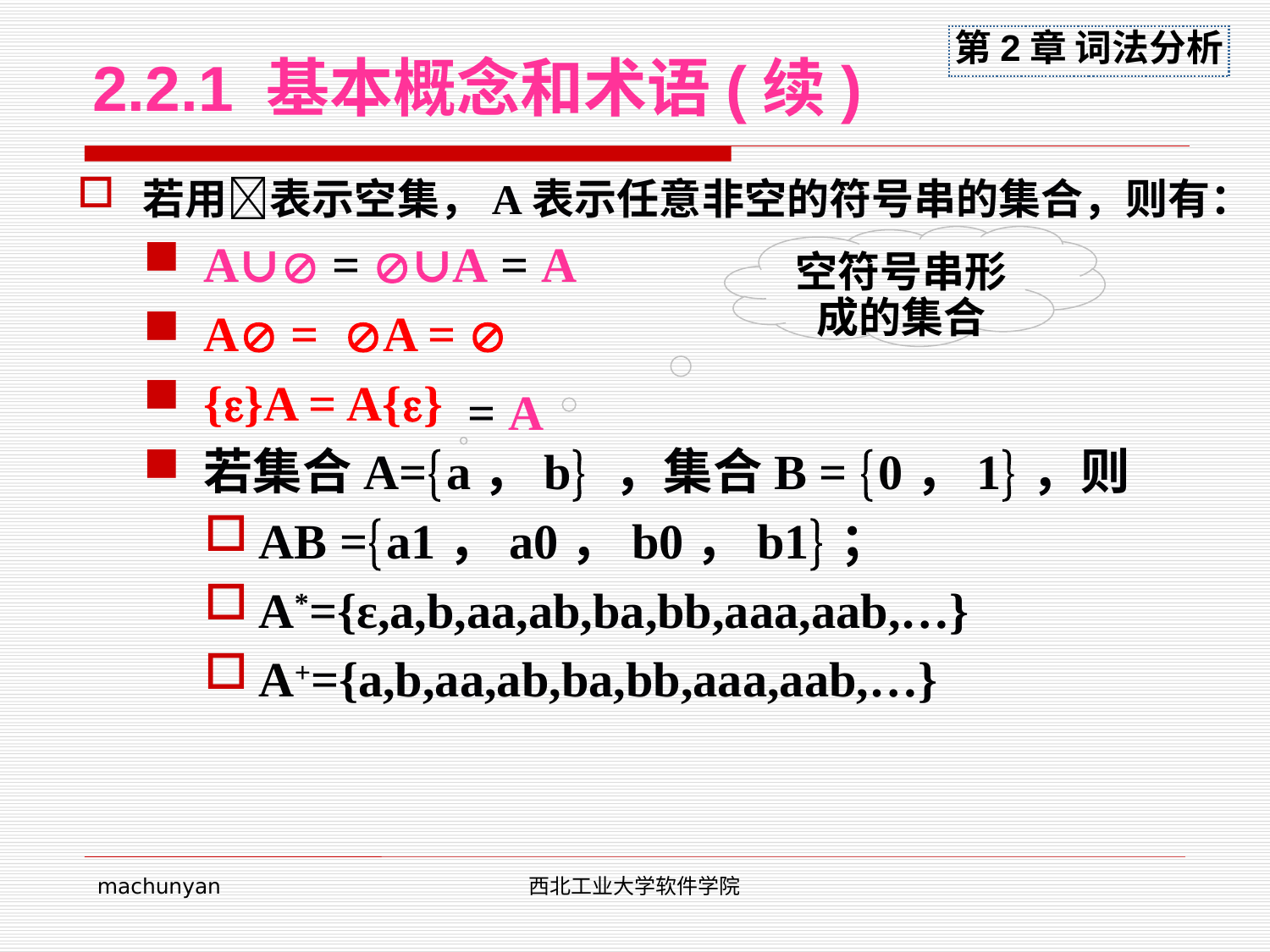

# 2.2.1 基本概念和术语(续)
若用∅表示空集，A表示任意非空的符号串的集合，则有：
A∪∅ = ∅∪A = A
A∅ =  ∅A = ∅
{ε}A = A{ε}
若集合A={a，b} ，集合B = {0，1}，则
AB ={a1，a0，b0，b1}；
A*={ε,a,b,aa,ab,ba,bb,aaa,aab,…}
A+={a,b,aa,ab,ba,bb,aaa,aab,…}
空符号串形成的集合
= A
machunyan

西北工业大学软件学院
16